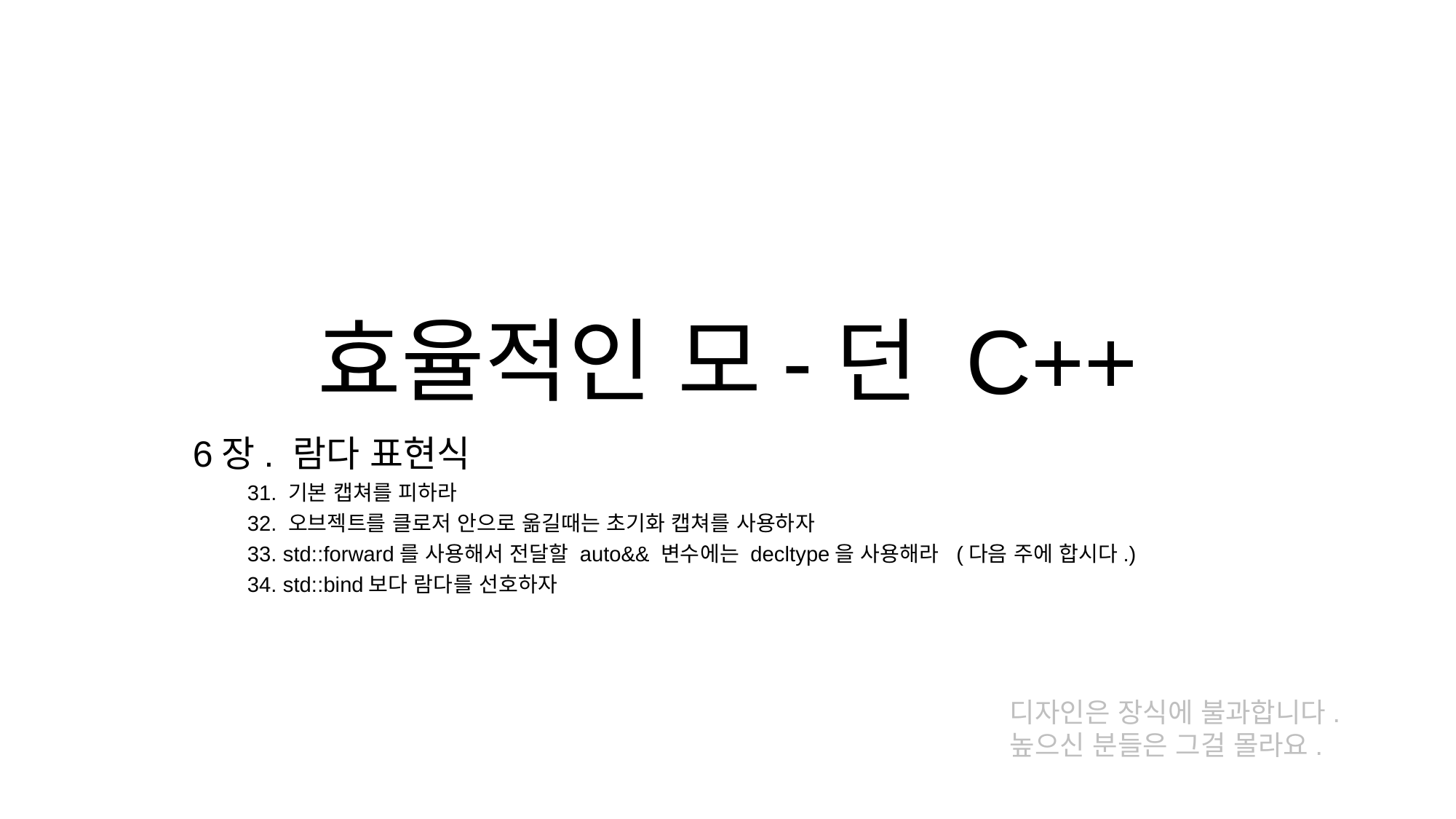

# 효율적인 모-던 C++
6장. 람다 표현식
31. 기본 캡쳐를 피하라
32. 오브젝트를 클로저 안으로 옮길때는 초기화 캡쳐를 사용하자
33. std::forward를 사용해서 전달할 auto&& 변수에는 decltype을 사용해라  (다음 주에 합시다.)
34. std::bind보다 람다를 선호하자
디자인은 장식에 불과합니다.
높으신 분들은 그걸 몰라요.